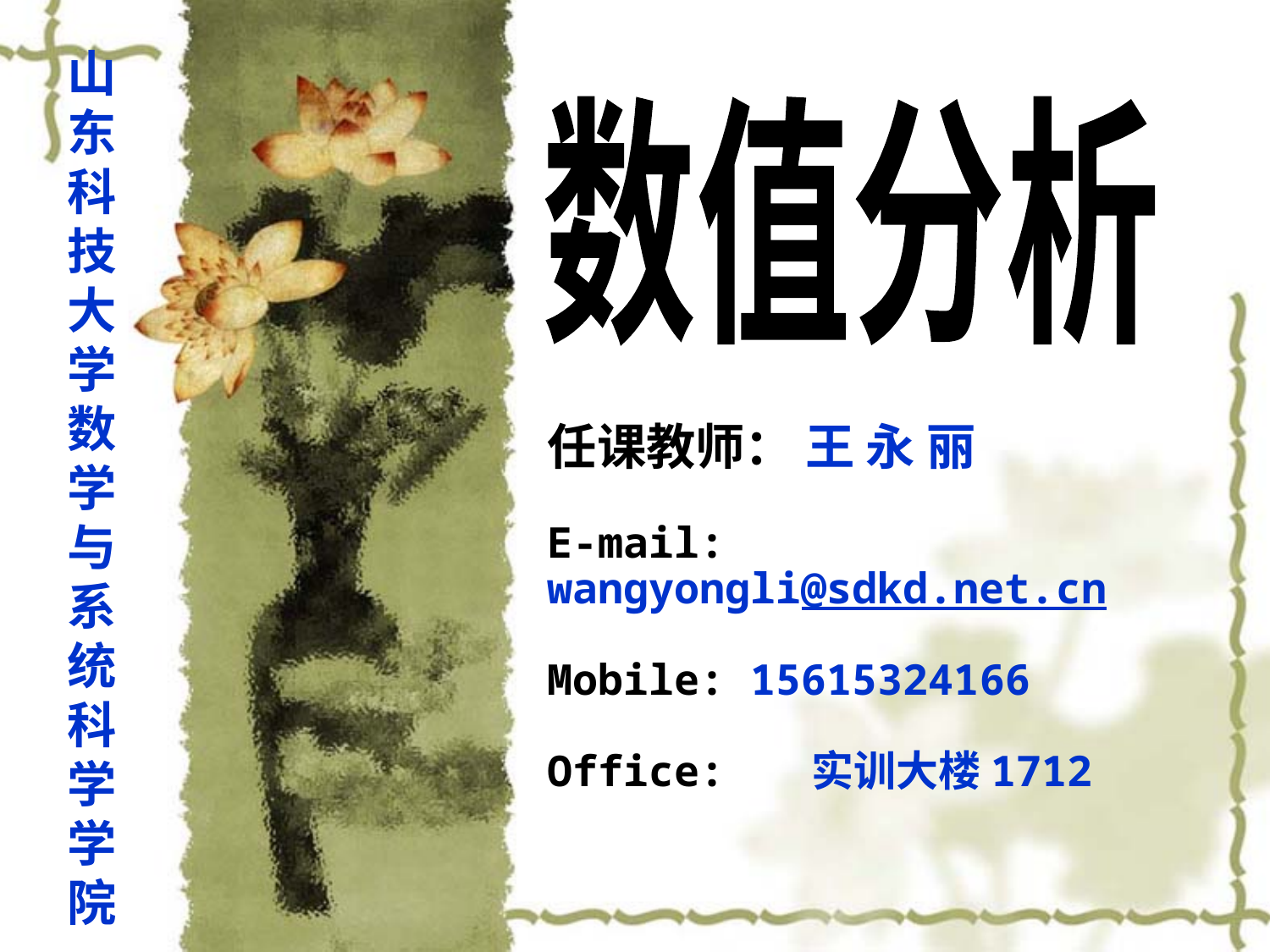

山
东
科
技
大
学
数学与系统
科
学
学
院

数值分析
任课教师： 王 永 丽

E-mail: wangyongli@sdkd.net.cn
Mobile: 15615324166
Office:   实训大楼1712